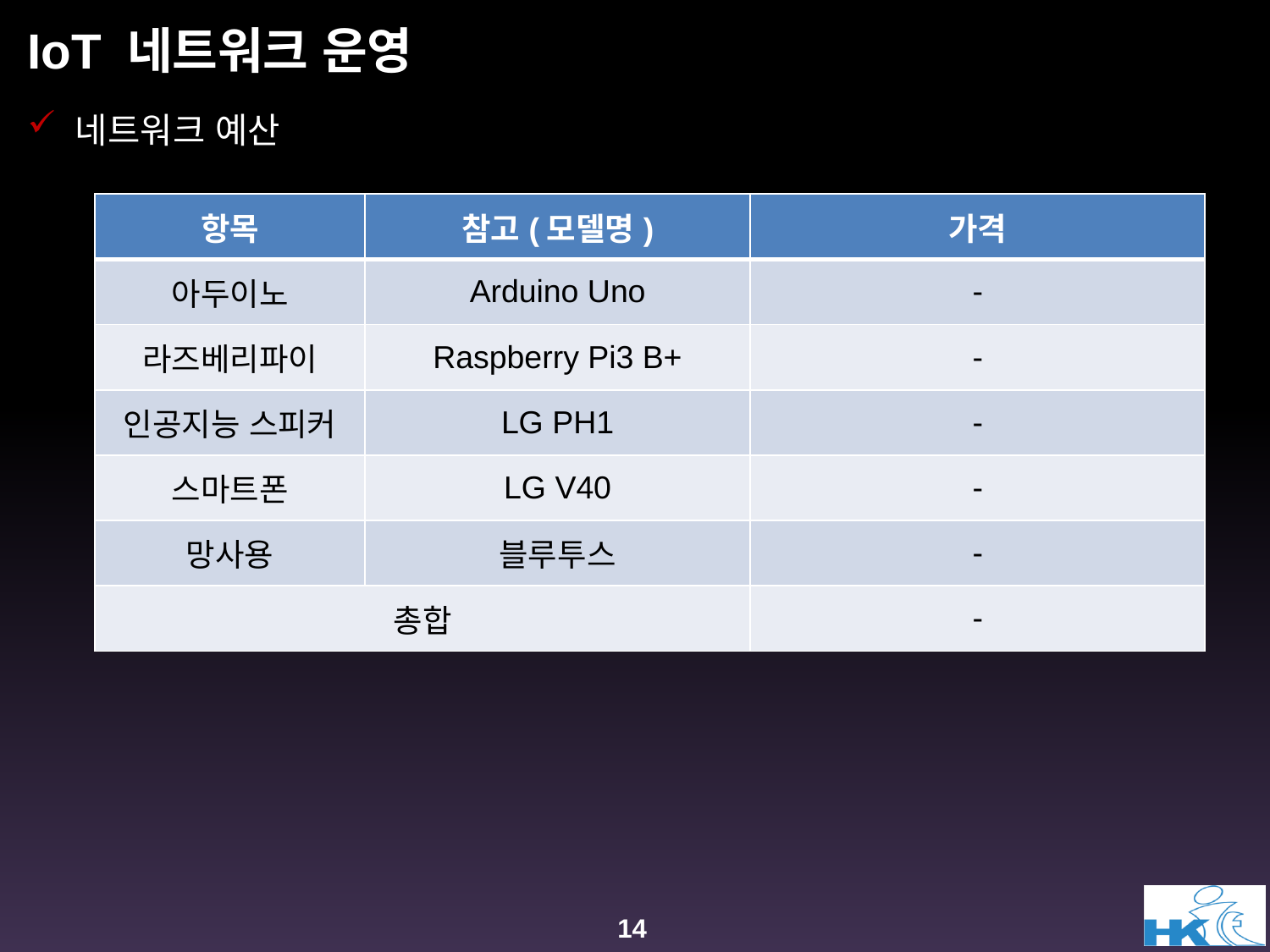

# IoT 네트워크 운영
네트워크 예산
| 항목 | 참고(모델명) | 가격 |
| --- | --- | --- |
| 아두이노 | Arduino Uno | - |
| 라즈베리파이 | Raspberry Pi3 B+ | - |
| 인공지능 스피커 | LG PH1 | - |
| 스마트폰 | LG V40 | - |
| 망사용 | 블루투스 | - |
| 총합 |  | - |
14